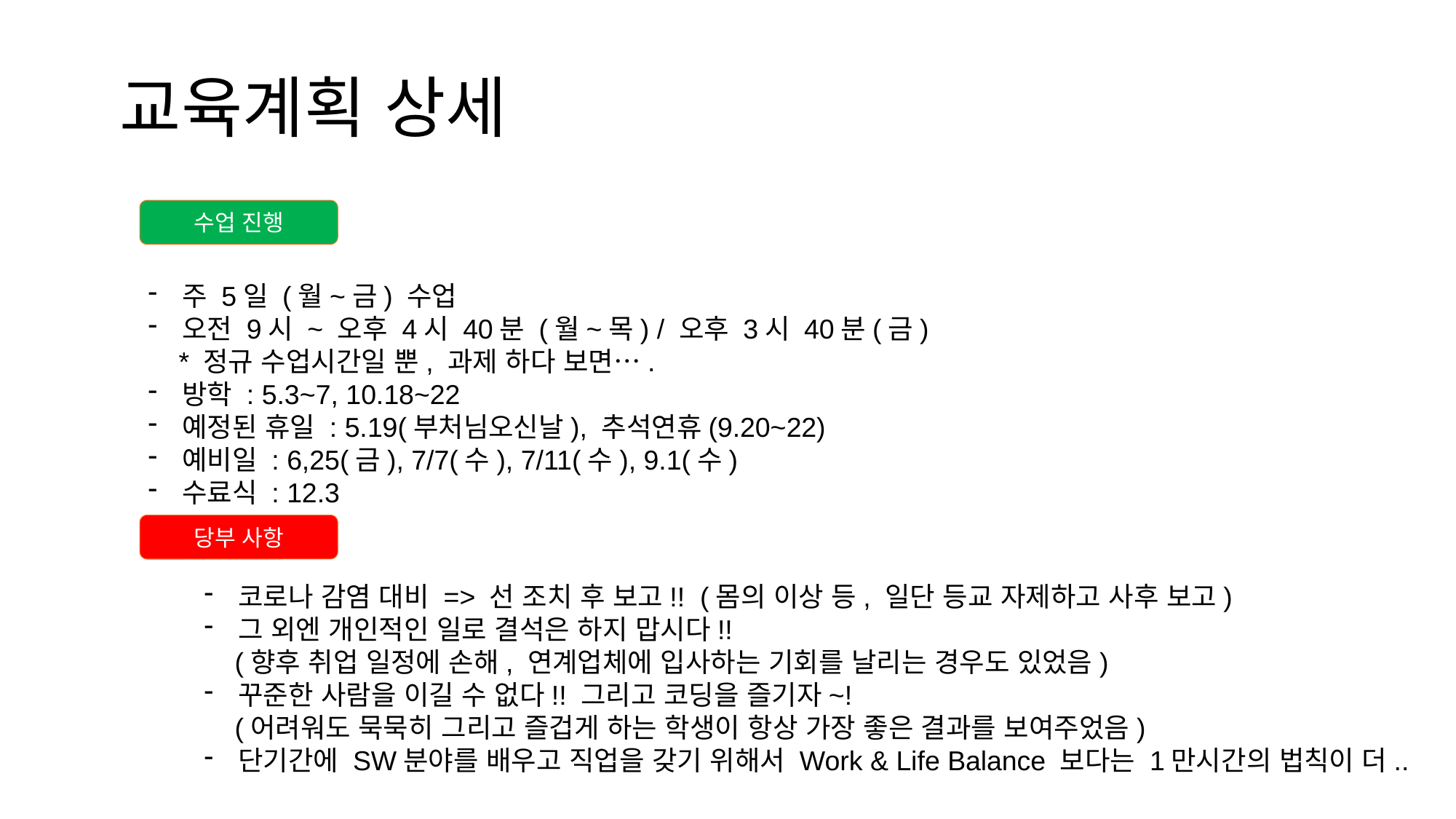

# 교육계획 상세
수업 진행
주 5일 (월~금) 수업
오전 9시 ~ 오후 4시 40분 (월~목) / 오후 3시 40분(금)
    * 정규 수업시간일 뿐, 과제 하다 보면….
방학 : 5.3~7, 10.18~22
예정된 휴일 : 5.19(부처님오신날), 추석연휴(9.20~22)
예비일 : 6,25(금), 7/7(수), 7/11(수), 9.1(수)
수료식 : 12.3

당부 사항
코로나 감염 대비 => 선 조치 후 보고!!  (몸의 이상 등, 일단 등교 자제하고 사후 보고)
그 외엔 개인적인 일로 결석은 하지 맙시다!!
    (향후 취업 일정에 손해, 연계업체에 입사하는 기회를 날리는 경우도 있었음)
꾸준한 사람을 이길 수 없다!! 그리고 코딩을 즐기자~!
    (어려워도 묵묵히 그리고 즐겁게 하는 학생이 항상 가장 좋은 결과를 보여주었음)
단기간에 SW분야를 배우고 직업을 갖기 위해서 Work & Life Balance 보다는 1만시간의 법칙이 더..